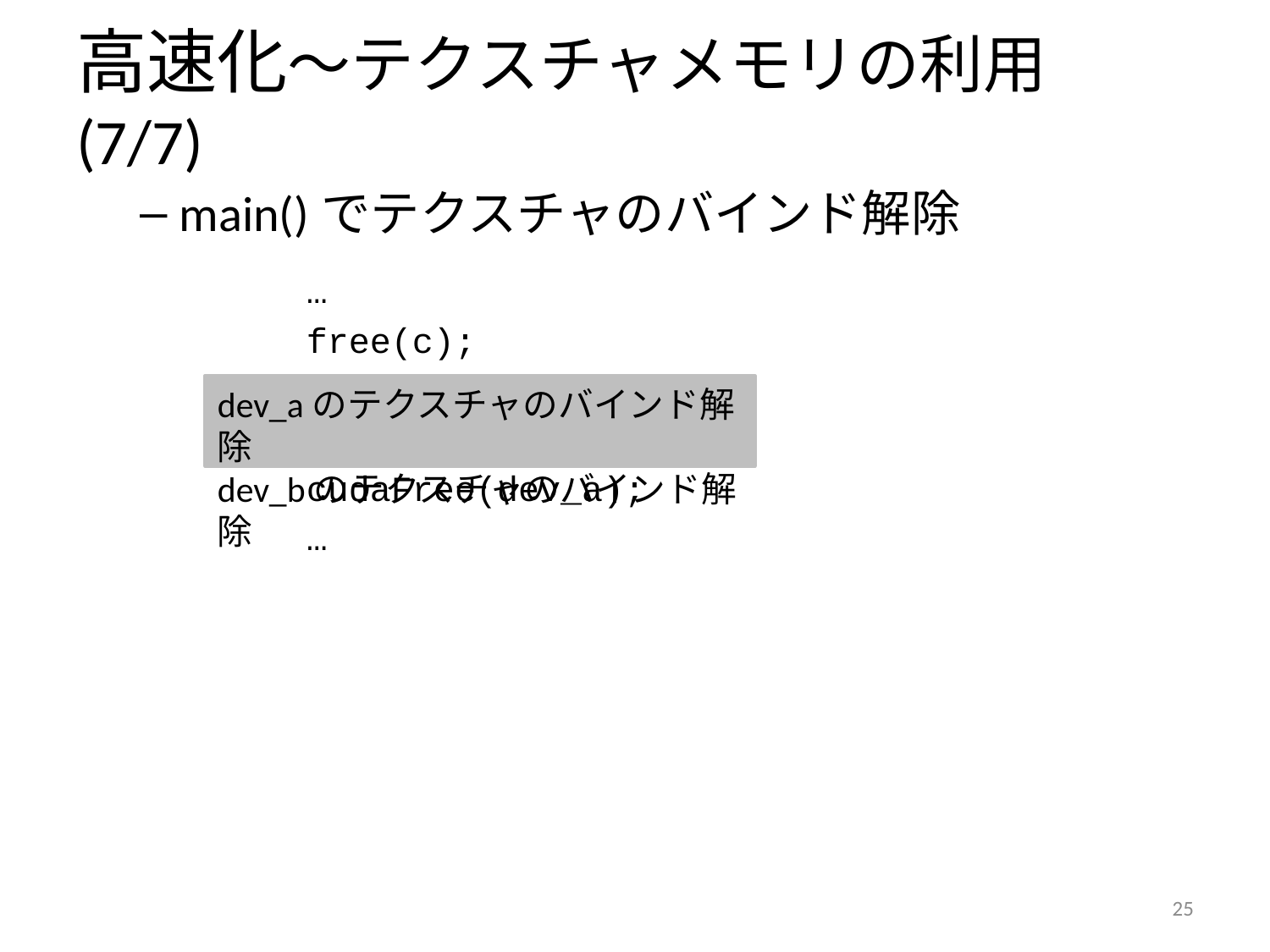

# 高速化～テクスチャメモリの利用 (7/7)
main()でテクスチャのバインド解除

		…
		free(c);

		cudaFree(dev_a);
		…
dev_aのテクスチャのバインド解除
dev_bのテクスチャのバインド解除
25